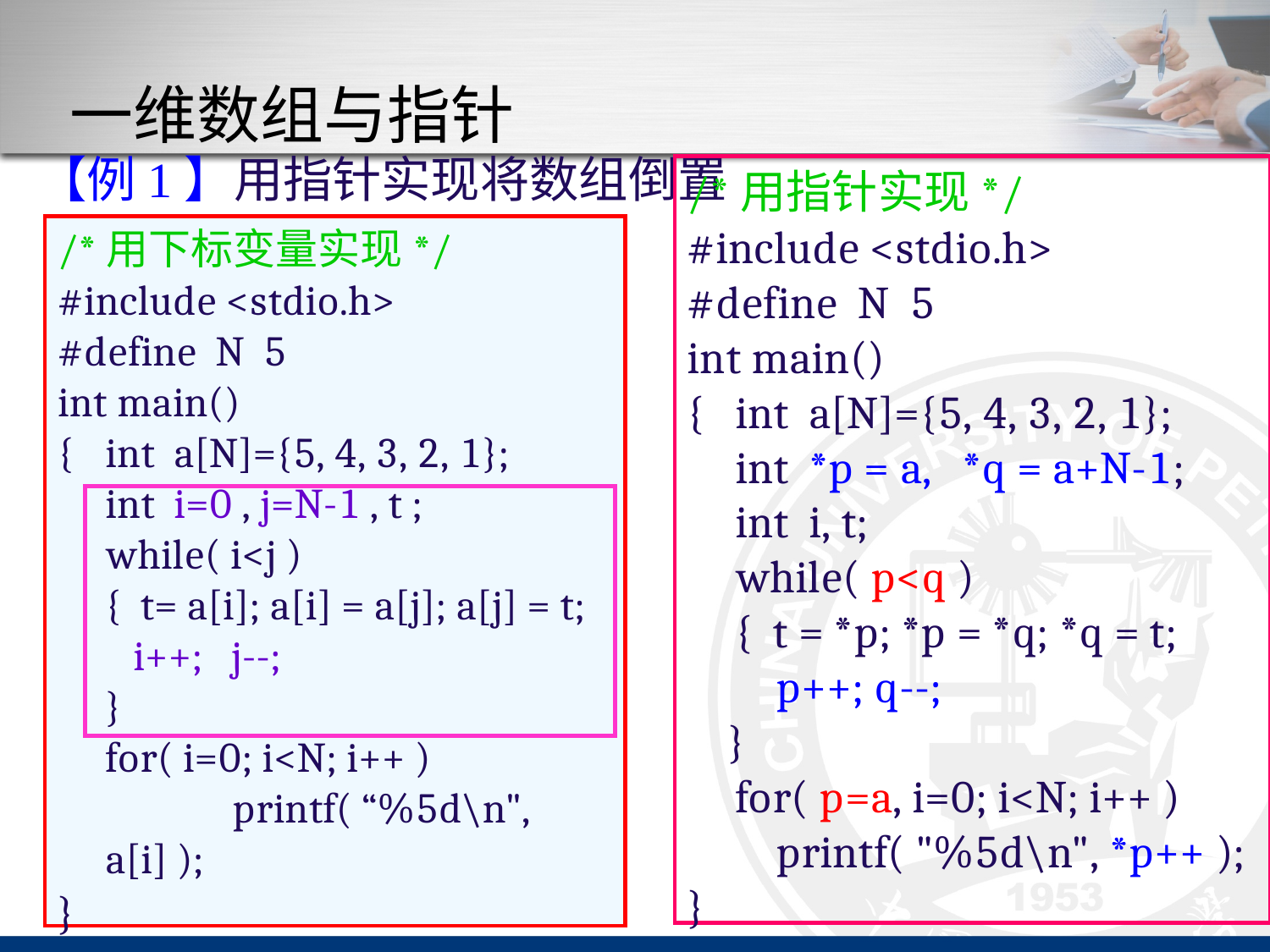

# 一维数组与指针
【例1】用指针实现将数组倒置
/*用指针实现*/
#include <stdio.h>
#define  N  5
int main()
{	int  a[N]={5, 4, 3, 2, 1};
	int  *p = a,   *q = a+N-1;
	int  i, t;
	while( p<q )
	{  t = *p; *p = *q; *q = t;
	    p++; q--;
    }
	for( p=a, i=0; i<N; i++ )
	    printf( "%5d\n", *p++ );
}
/*用下标变量实现*/
#include <stdio.h>
#define  N  5
int main()
{	int  a[N]={5, 4, 3, 2, 1};
	int  i=0 , j=N-1 , t ;
 	while( i<j )
	{  t= a[i]; a[i] = a[j]; a[j] = t;
	   i++;   j--;
	}
	for( i=0; i<N; i++ )
		printf( “%5d\n", a[i] );
}